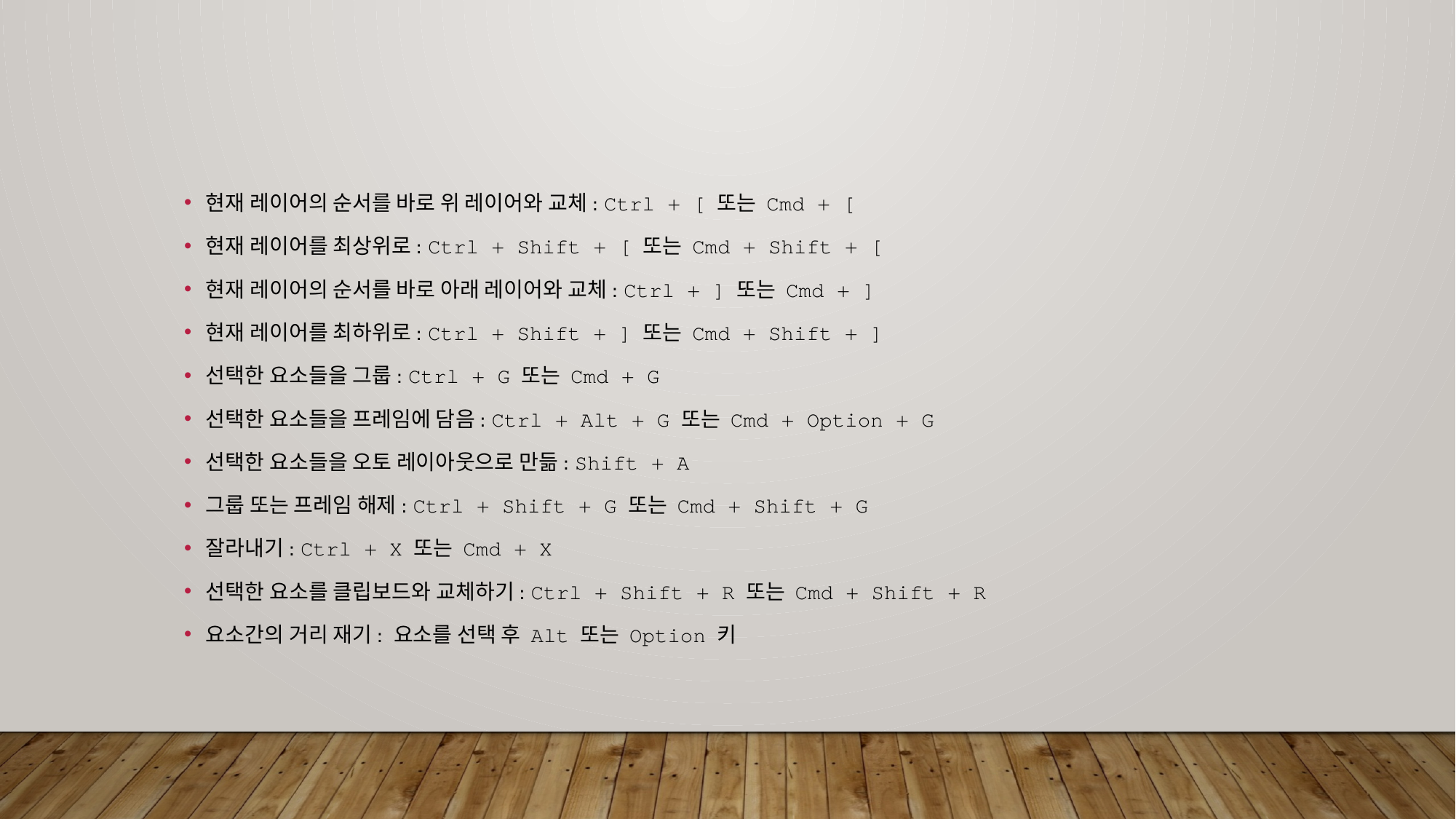

현재 레이어의 순서를 바로 위 레이어와 교체: Ctrl + [ 또는 Cmd + [
현재 레이어를 최상위로: Ctrl + Shift + [ 또는 Cmd + Shift + [
현재 레이어의 순서를 바로 아래 레이어와 교체: Ctrl + ] 또는 Cmd + ]
현재 레이어를 최하위로: Ctrl + Shift + ] 또는 Cmd + Shift + ]
선택한 요소들을 그룹: Ctrl + G 또는 Cmd + G
선택한 요소들을 프레임에 담음: Ctrl + Alt + G 또는 Cmd + Option + G
선택한 요소들을 오토 레이아웃으로 만듦: Shift + A
그룹 또는 프레임 해제: Ctrl + Shift + G 또는 Cmd + Shift + G
잘라내기: Ctrl + X 또는 Cmd + X
선택한 요소를 클립보드와 교체하기: Ctrl + Shift + R 또는 Cmd + Shift + R
요소간의 거리 재기: 요소를 선택 후 Alt 또는 Option 키